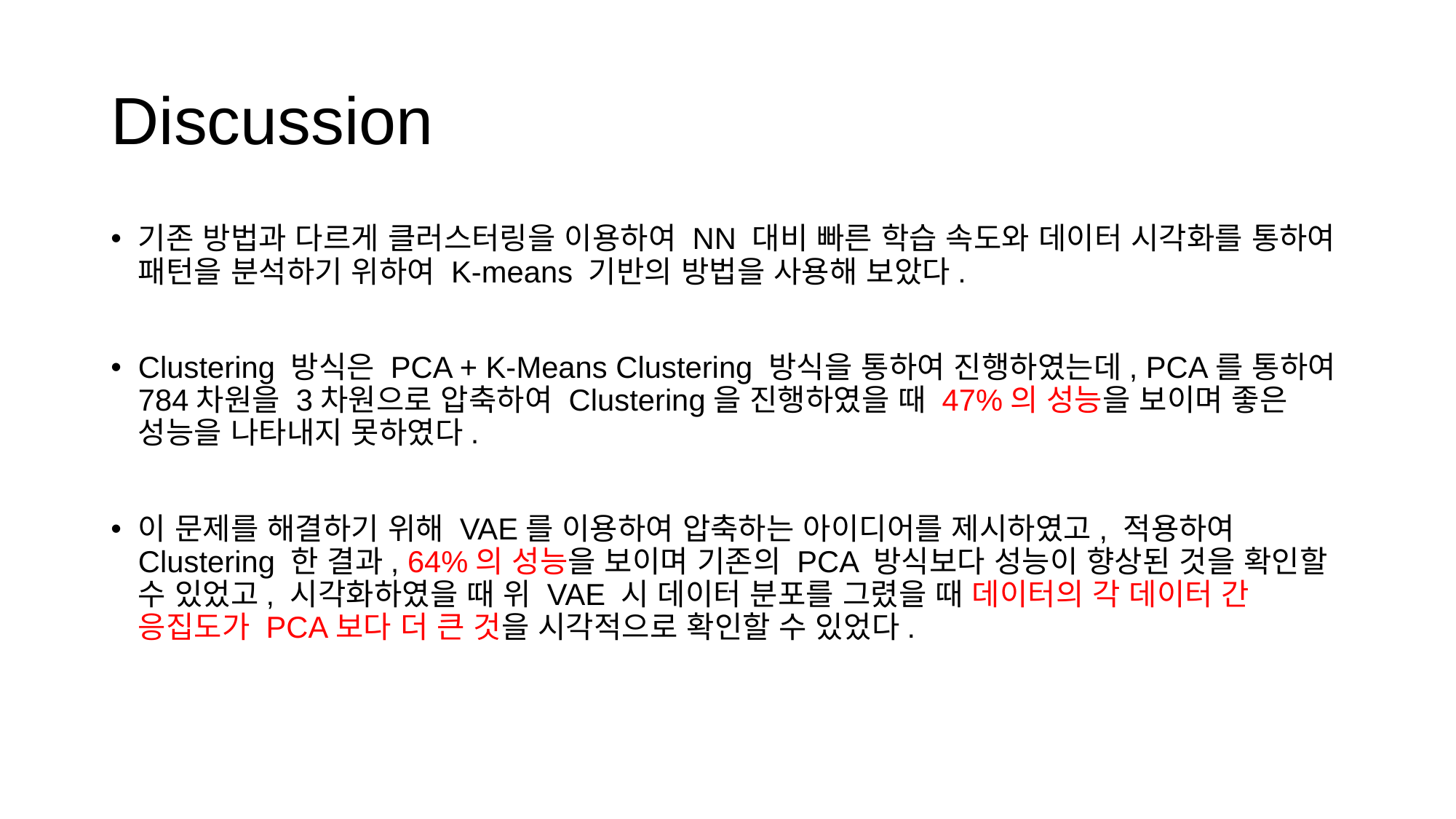

# Discussion
기존 방법과 다르게 클러스터링을 이용하여 NN 대비 빠른 학습 속도와 데이터 시각화를 통하여 패턴을 분석하기 위하여 K-means 기반의 방법을 사용해 보았다.

Clustering 방식은 PCA + K-Means Clustering 방식을 통하여 진행하였는데, PCA를 통하여 784차원을 3차원으로 압축하여 Clustering을 진행하였을 때 47%의 성능을 보이며 좋은 성능을 나타내지 못하였다.

이 문제를 해결하기 위해 VAE를 이용하여 압축하는 아이디어를 제시하였고, 적용하여 Clustering 한 결과, 64%의 성능을 보이며 기존의 PCA 방식보다 성능이 향상된 것을 확인할 수 있었고, 시각화하였을 때 위 VAE 시 데이터 분포를 그렸을 때 데이터의 각 데이터 간 응집도가 PCA보다 더 큰 것을 시각적으로 확인할 수 있었다.